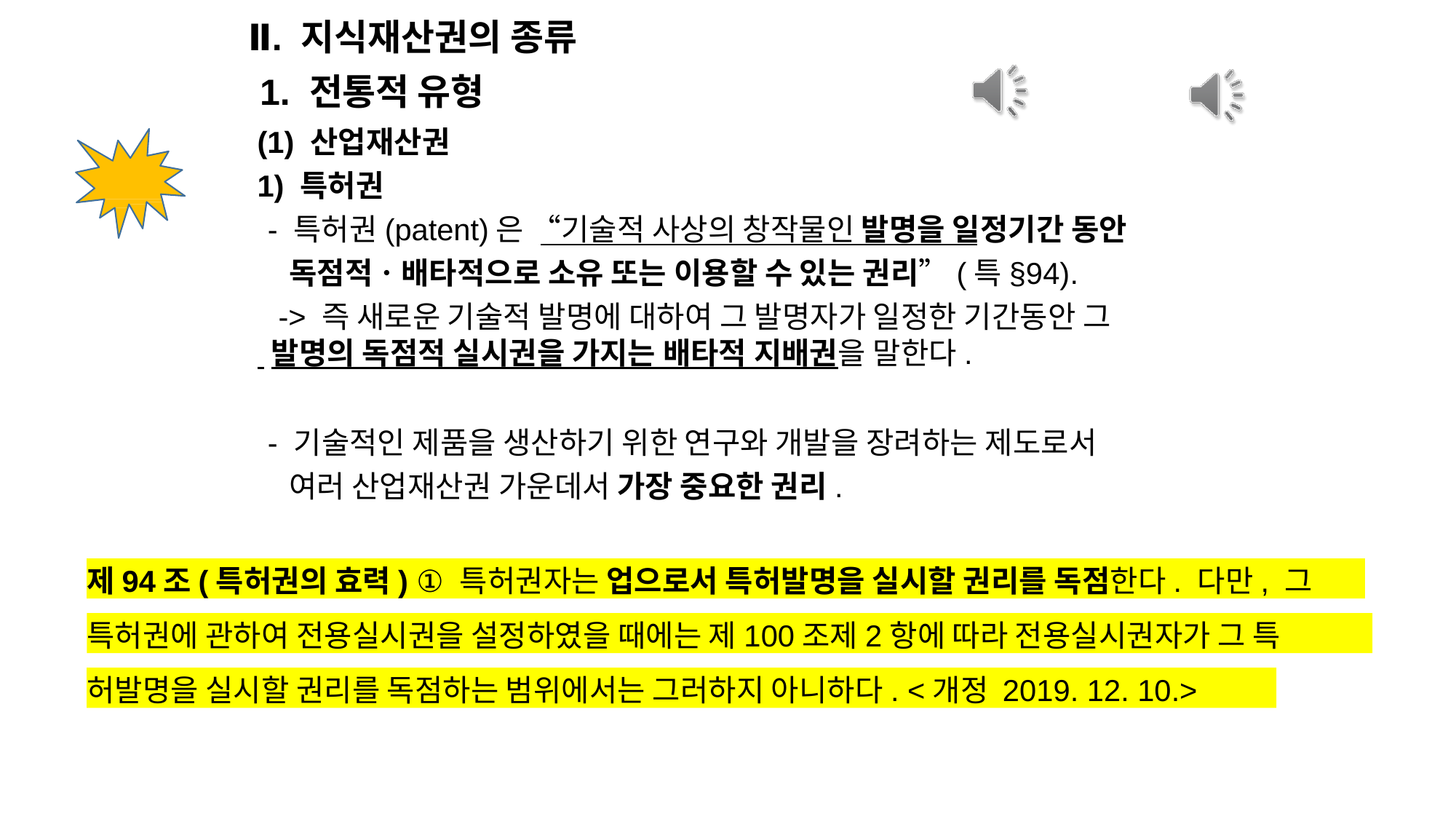

# Ⅱ. 지식재산권의 종류
1. 전통적 유형
(1) 산업재산권
1) 특허권
- 특허권(patent)은 “기술적 사상의 창작물인 발명을 일정기간 동안
독점적ㆍ배타적으로 소유 또는 이용할 수 있는 권리”(특§94).
-> 즉 새로운 기술적 발명에 대하여 그 발명자가 일정한 기간동안 그
 발명의 독점적 실시권을 가지는 배타적 지배권을 말한다.

- 기술적인 제품을 생산하기 위한 연구와 개발을 장려하는 제도로서
여러 산업재산권 가운데서 가장 중요한 권리.

제94조(특허권의 효력) ① 특허권자는 업으로서 특허발명을 실시할 권리를 독점한다. 다만, 그
특허권에 관하여 전용실시권을 설정하였을 때에는 제100조제2항에 따라 전용실시권자가 그 특
허발명을 실시할 권리를 독점하는 범위에서는 그러하지 아니하다. <개정 2019. 12. 10.>